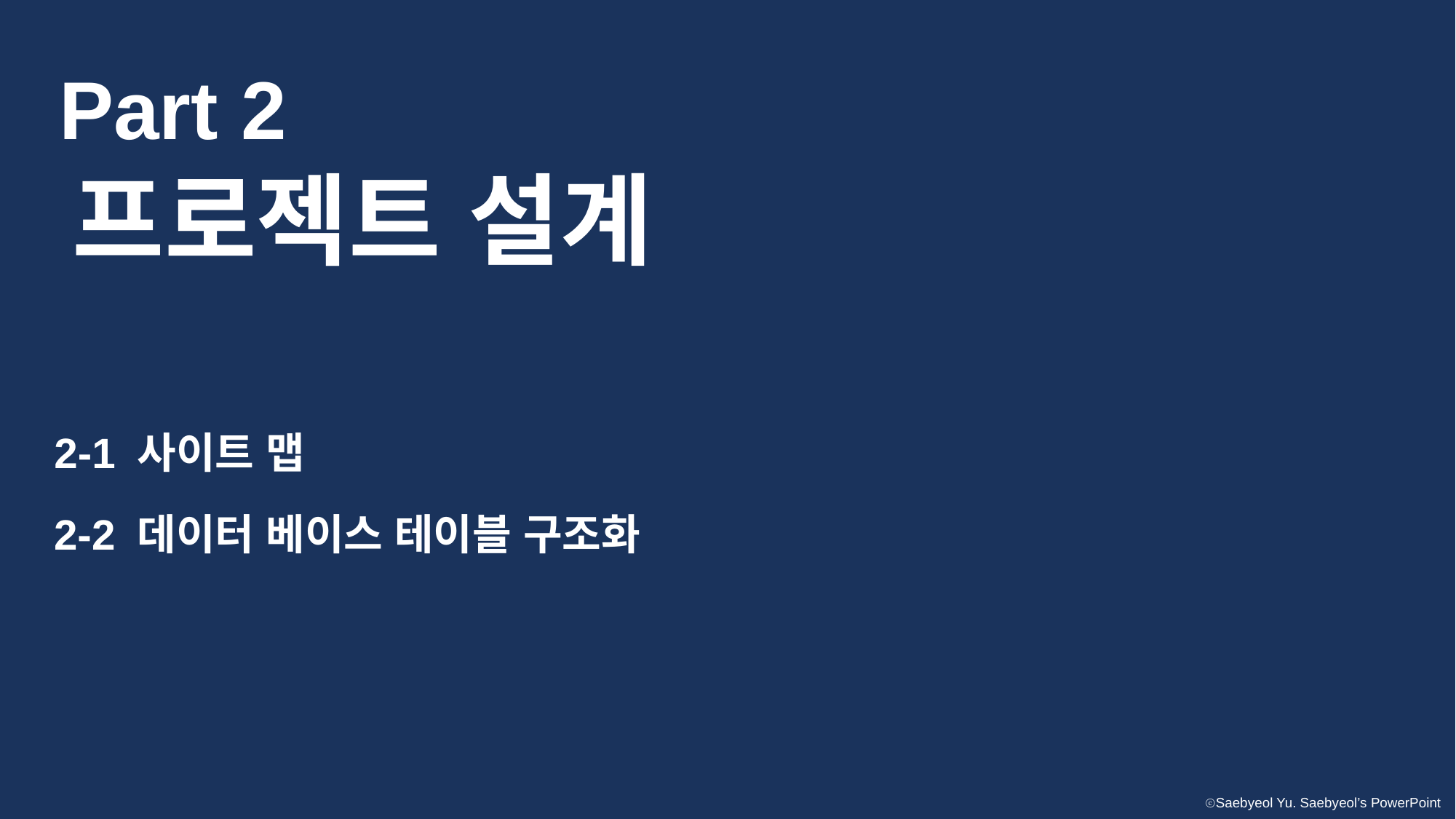

Part 2
프로젝트 설계
2-1 사이트 맵
2-2 데이터 베이스 테이블 구조화